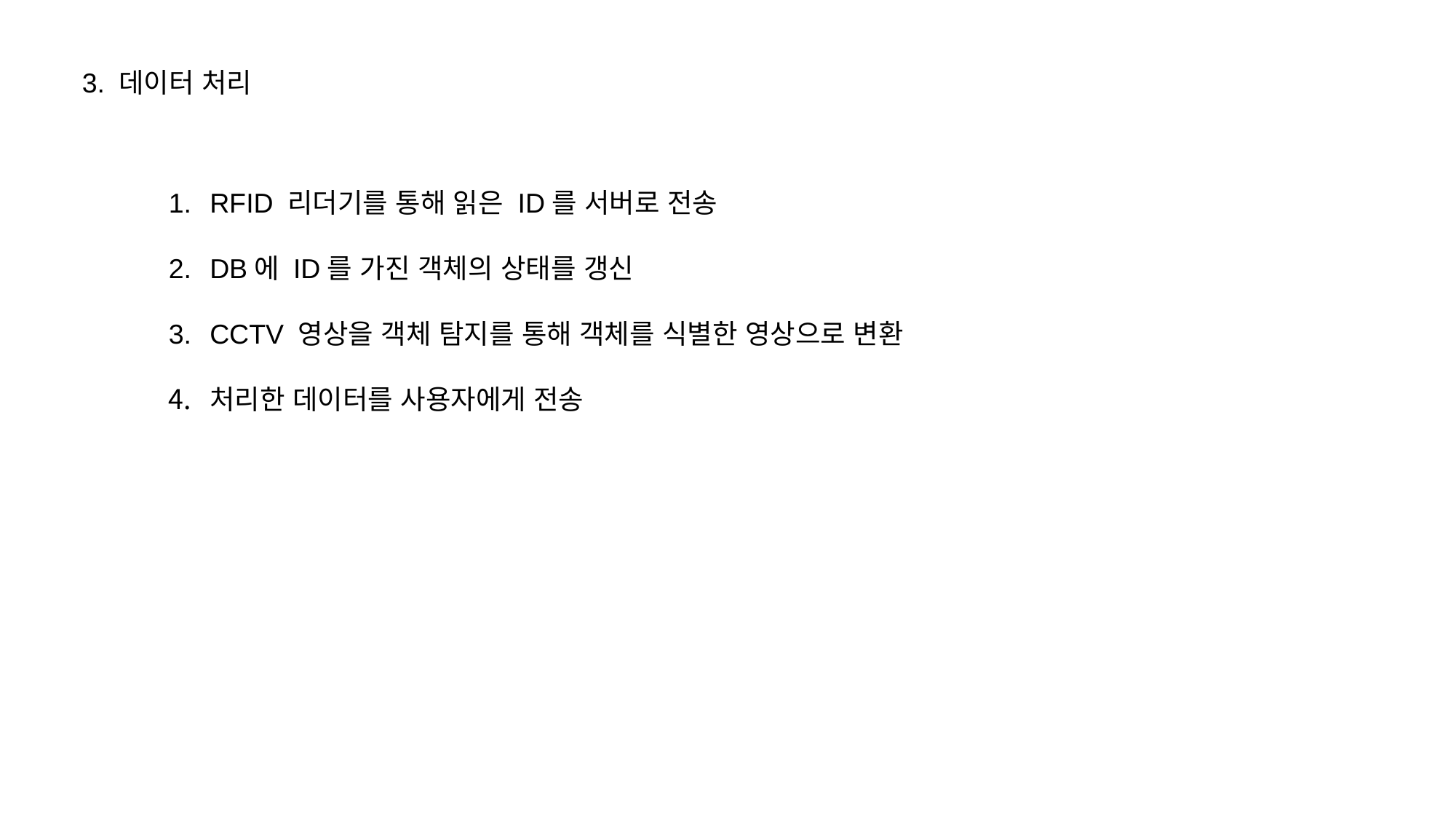

3. 데이터 처리
RFID 리더기를 통해 읽은 ID를 서버로 전송

DB에 ID를 가진 객체의 상태를 갱신

CCTV 영상을 객체 탐지를 통해 객체를 식별한 영상으로 변환

처리한 데이터를 사용자에게 전송